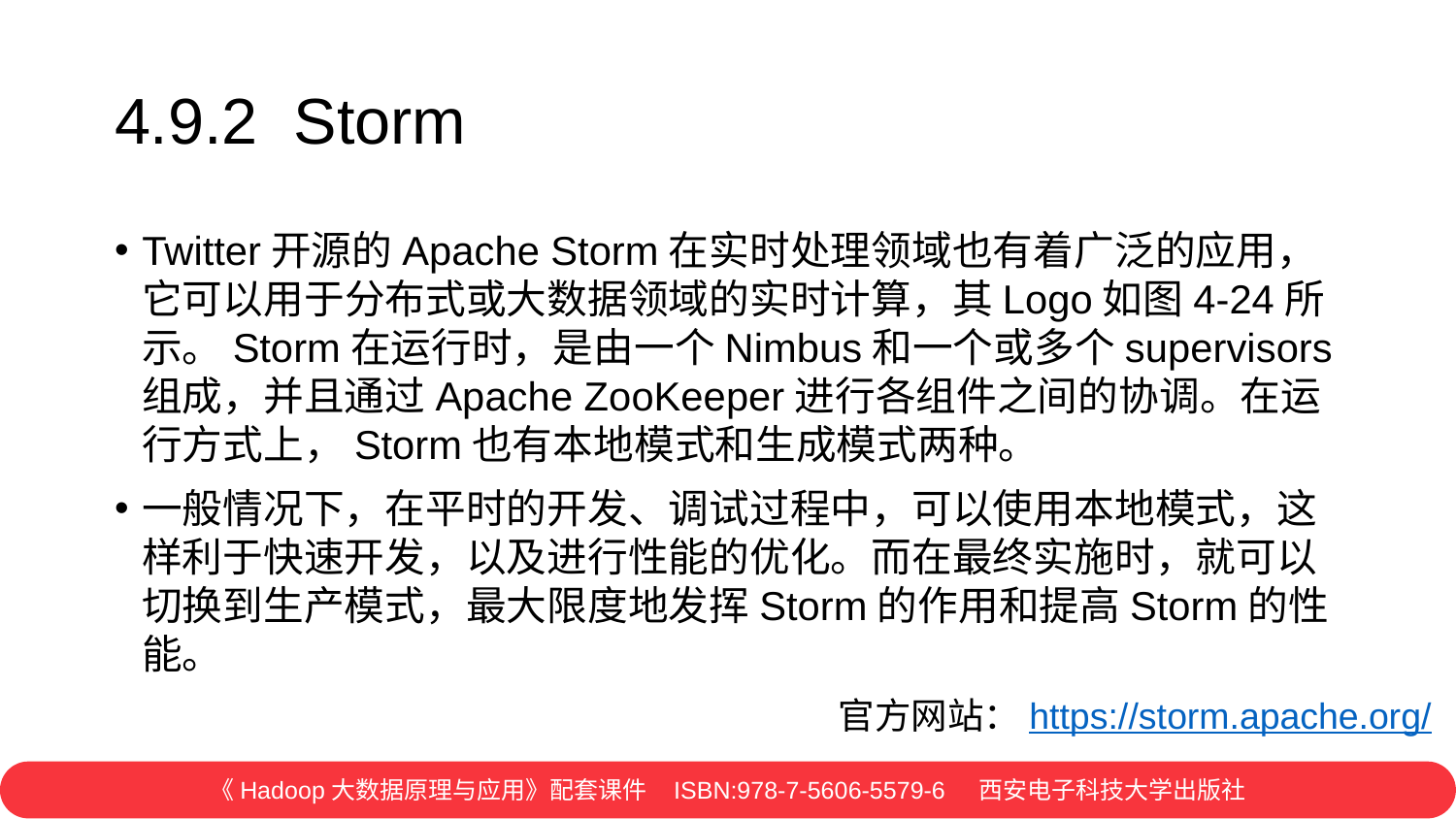

# 4.9.2  Storm
Twitter开源的Apache Storm在实时处理领域也有着广泛的应用，它可以用于分布式或大数据领域的实时计算，其Logo如图4-24所示。Storm在运行时，是由一个Nimbus和一个或多个supervisors组成，并且通过Apache ZooKeeper进行各组件之间的协调。在运行方式上，Storm也有本地模式和生成模式两种。
一般情况下，在平时的开发、调试过程中，可以使用本地模式，这样利于快速开发，以及进行性能的优化。而在最终实施时，就可以切换到生产模式，最大限度地发挥Storm的作用和提高Storm的性能。
官方网站：https://storm.apache.org/